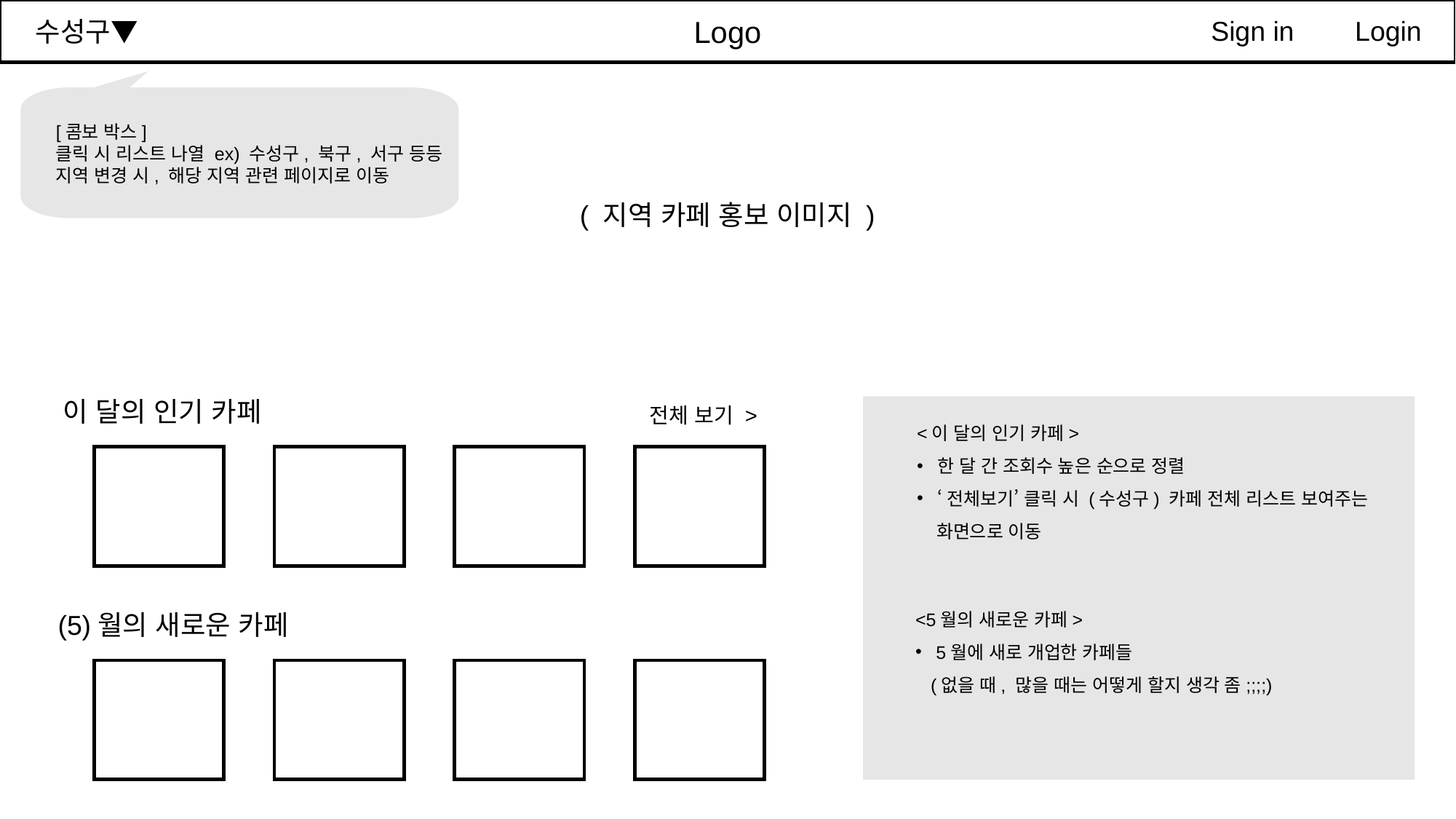

Logo
Sign in        Login
수성구▼

[콤보 박스]
클릭 시 리스트 나열 ex) 수성구, 북구, 서구 등등
지역 변경 시, 해당 지역 관련 페이지로 이동
( 지역 카페 홍보 이미지 )
이 달의 인기 카페
전체 보기 >

<이 달의 인기 카페>
한 달 간 조회수 높은 순으로 정렬
‘전체보기’ 클릭 시 (수성구) 카페 전체 리스트 보여주는
   화면으로 이동
<5월의 새로운 카페>
5월에 새로 개업한 카페들
   (없을 때, 많을 때는 어떻게 할지 생각 좀;;;;)

(5)월의 새로운 카페